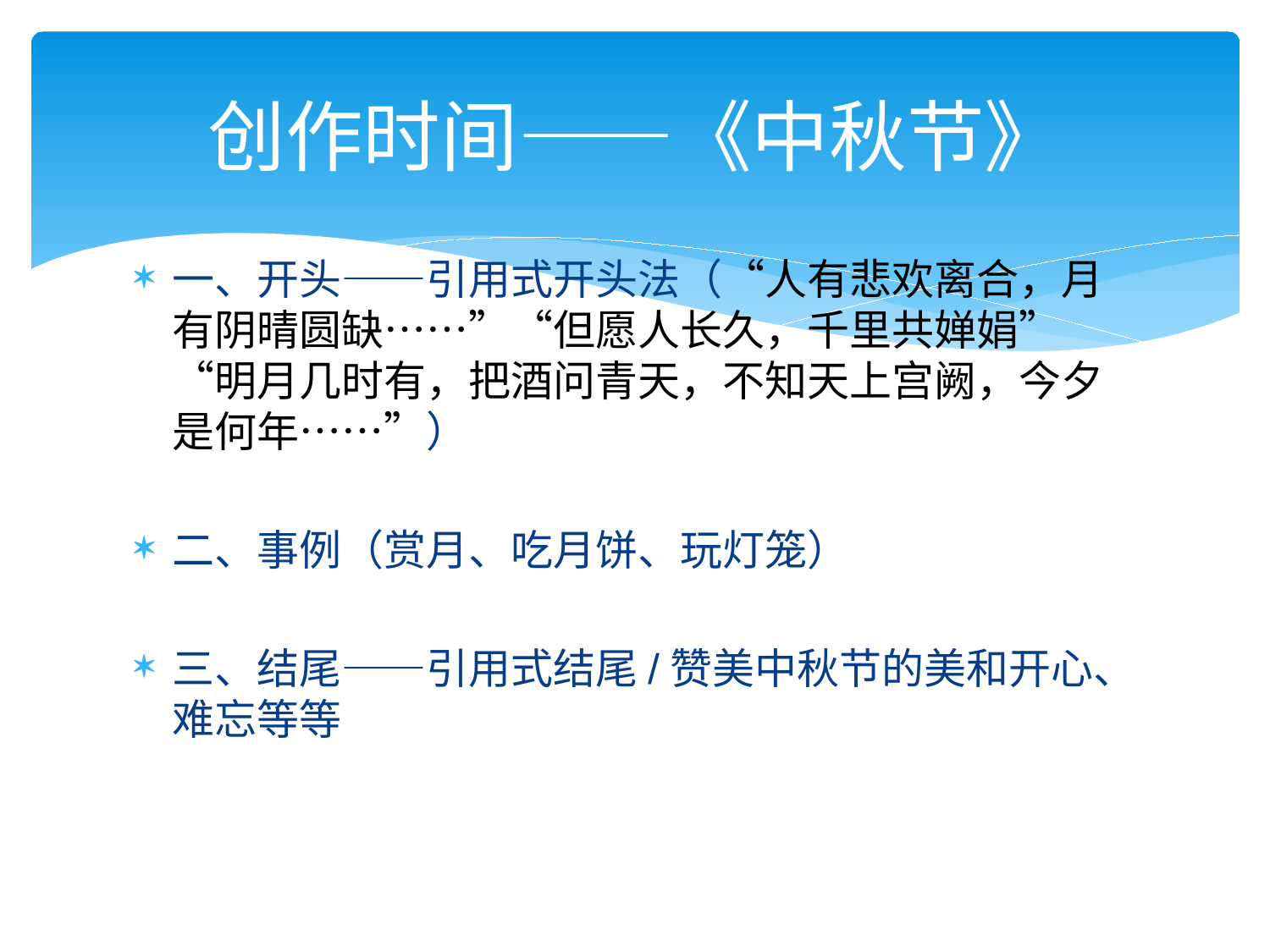

# 创作时间——《中秋节》
一、开头——引用式开头法（“人有悲欢离合，月有阴晴圆缺……”“但愿人长久，千里共婵娟”“明月几时有，把酒问青天，不知天上宫阙，今夕是何年……”）

二、事例（赏月、吃月饼、玩灯笼）

三、结尾——引用式结尾/赞美中秋节的美和开心、难忘等等